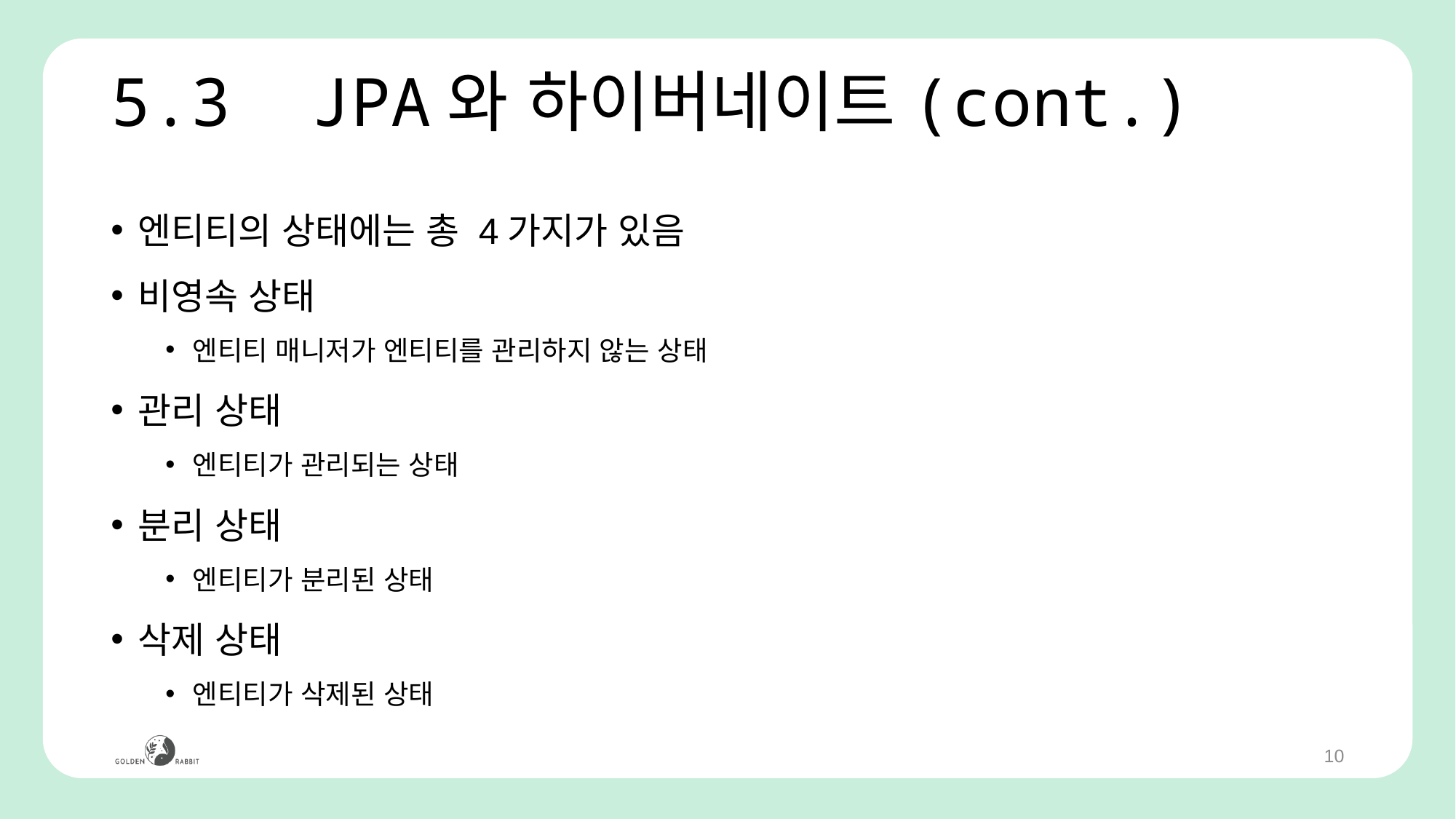

# 5.3  JPA와 하이버네이트(cont.)
엔티티의 상태에는 총 4가지가 있음
비영속 상태
엔티티 매니저가 엔티티를 관리하지 않는 상태
관리 상태
엔티티가 관리되는 상태
분리 상태
엔티티가 분리된 상태
삭제 상태
엔티티가 삭제된 상태

10